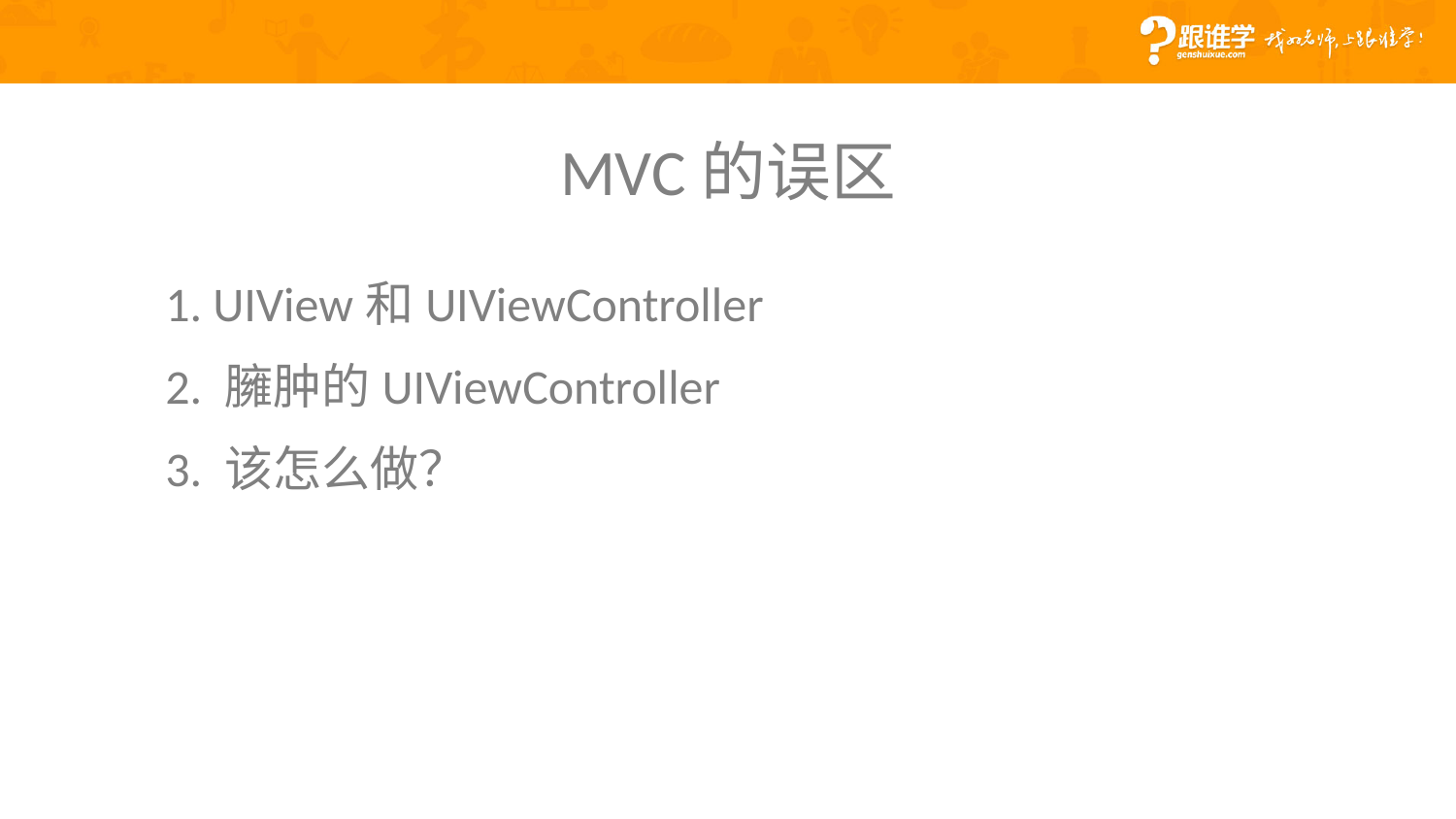

MVC的误区
1. UIView和UIViewController
2. 臃肿的UIViewController
3. 该怎么做？